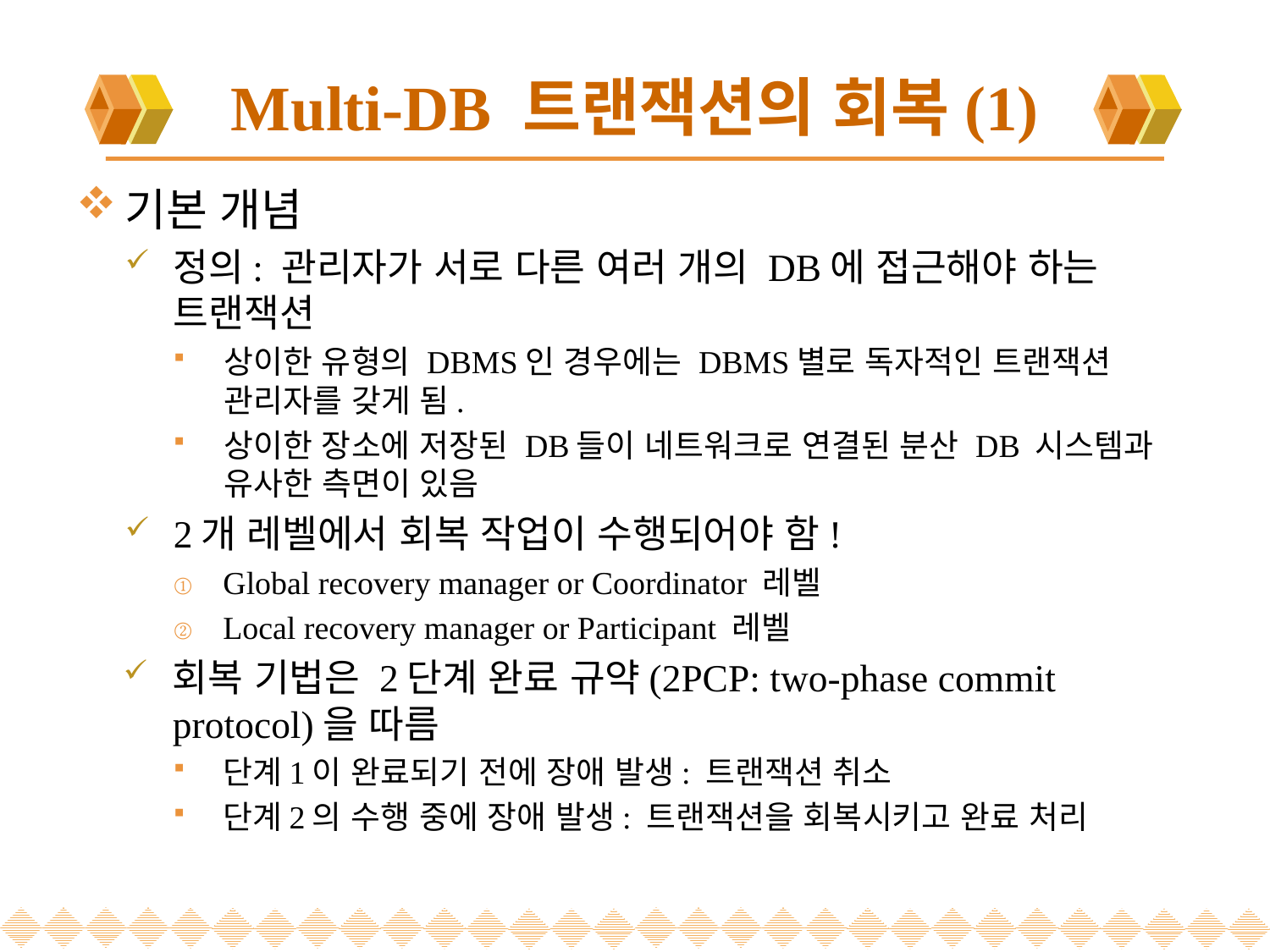

# Multi-DB 트랜잭션의 회복(1)
기본 개념
정의: 관리자가 서로 다른 여러 개의 DB에 접근해야 하는 트랜잭션
상이한 유형의 DBMS인 경우에는 DBMS별로 독자적인 트랜잭션 관리자를 갖게 됨.
상이한 장소에 저장된 DB들이 네트워크로 연결된 분산 DB 시스템과 유사한 측면이 있음
2개 레벨에서 회복 작업이 수행되어야 함!
Global recovery manager or Coordinator 레벨
Local recovery manager or Participant 레벨
회복 기법은 2단계 완료 규약(2PCP: two-phase commit protocol)을 따름
단계1이 완료되기 전에 장애 발생: 트랜잭션 취소
단계2의 수행 중에 장애 발생: 트랜잭션을 회복시키고 완료 처리